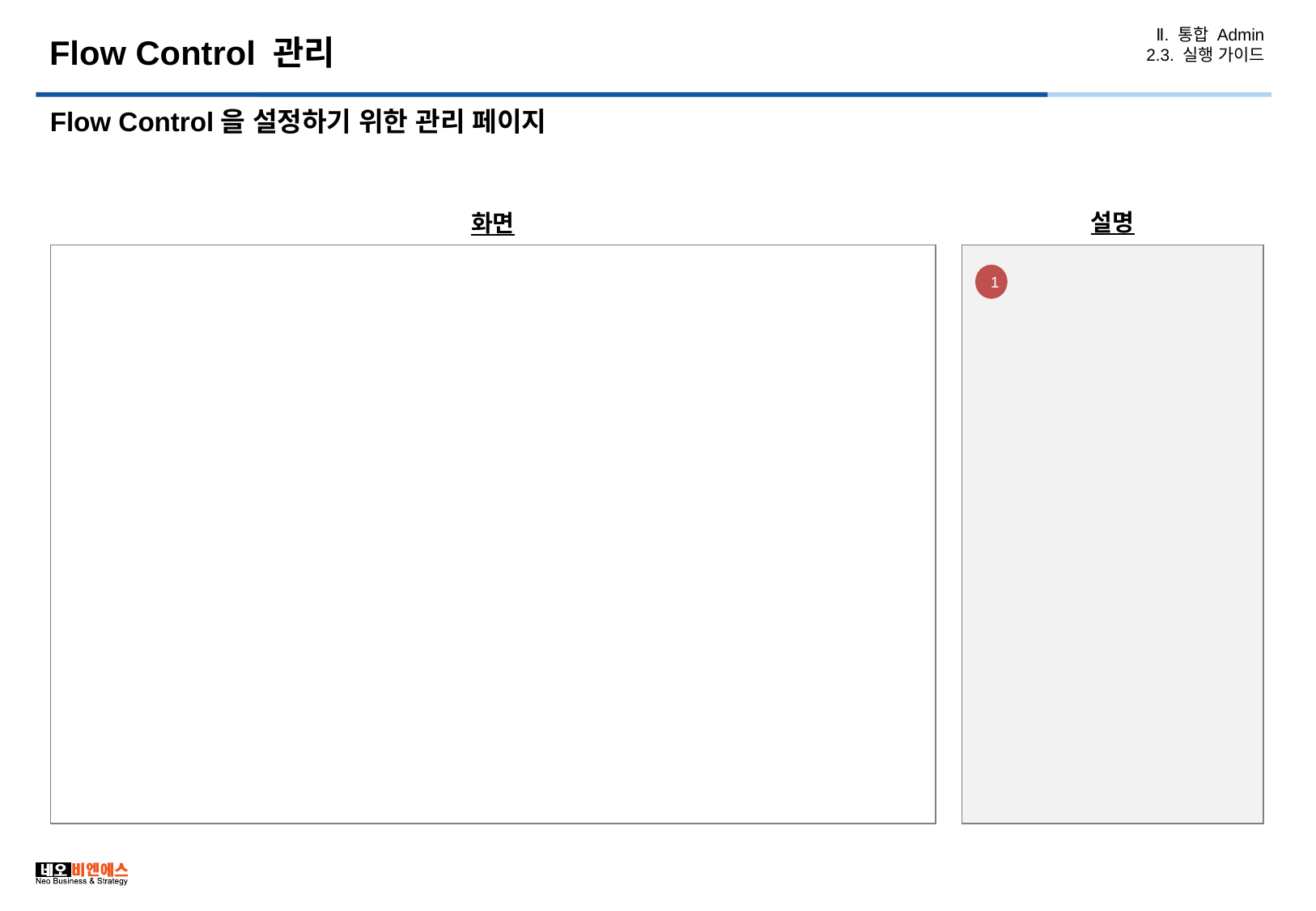

# Flow Control 관리
Ⅱ. 통합 Admin
2.3. 실행 가이드
Flow Control을 설정하기 위한 관리 페이지
설명
화면

1